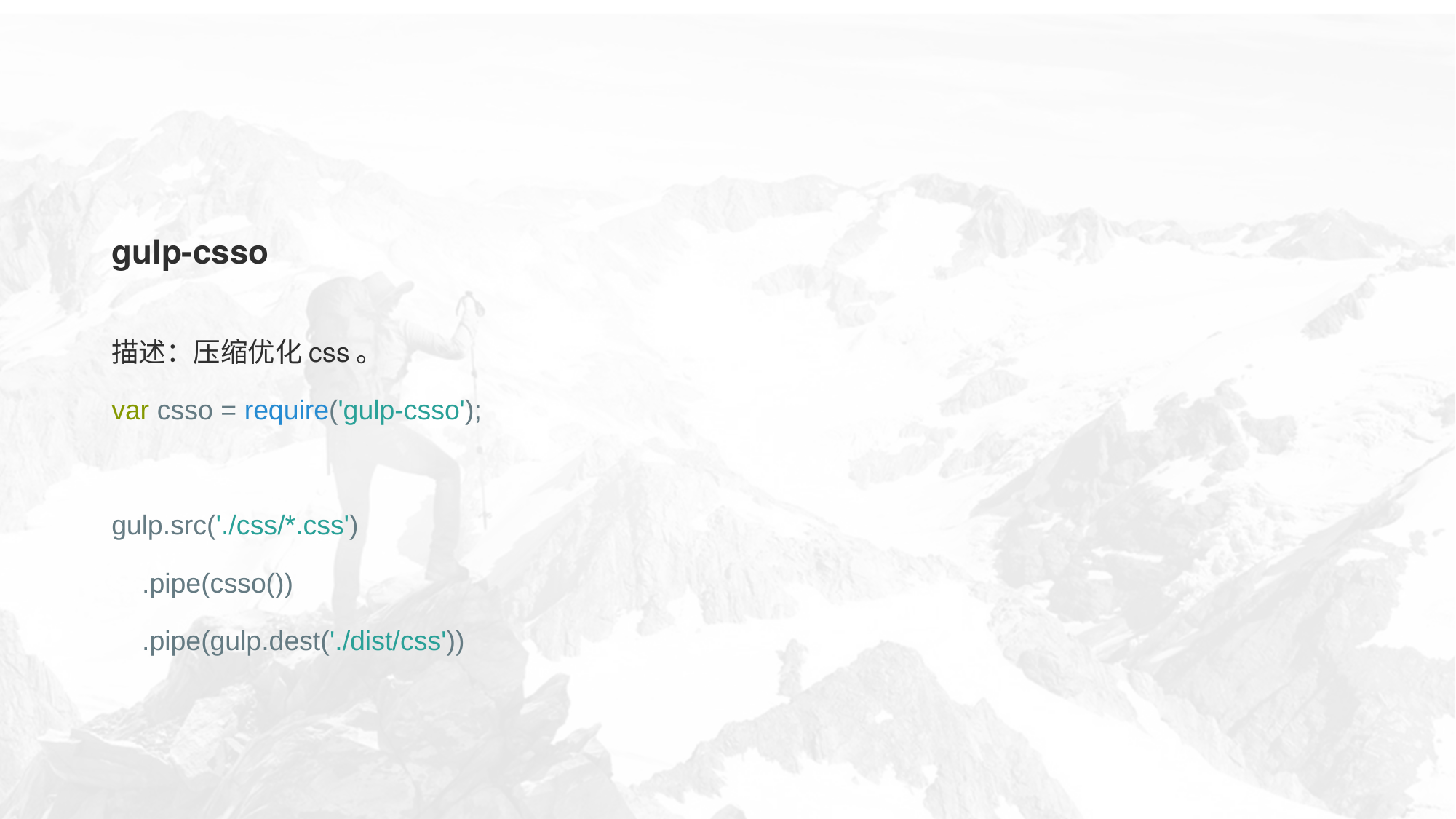

gulp-csso
描述：压缩优化css。
var csso = require('gulp-csso');

gulp.src('./css/*.css')
    .pipe(csso())
    .pipe(gulp.dest('./dist/css'))